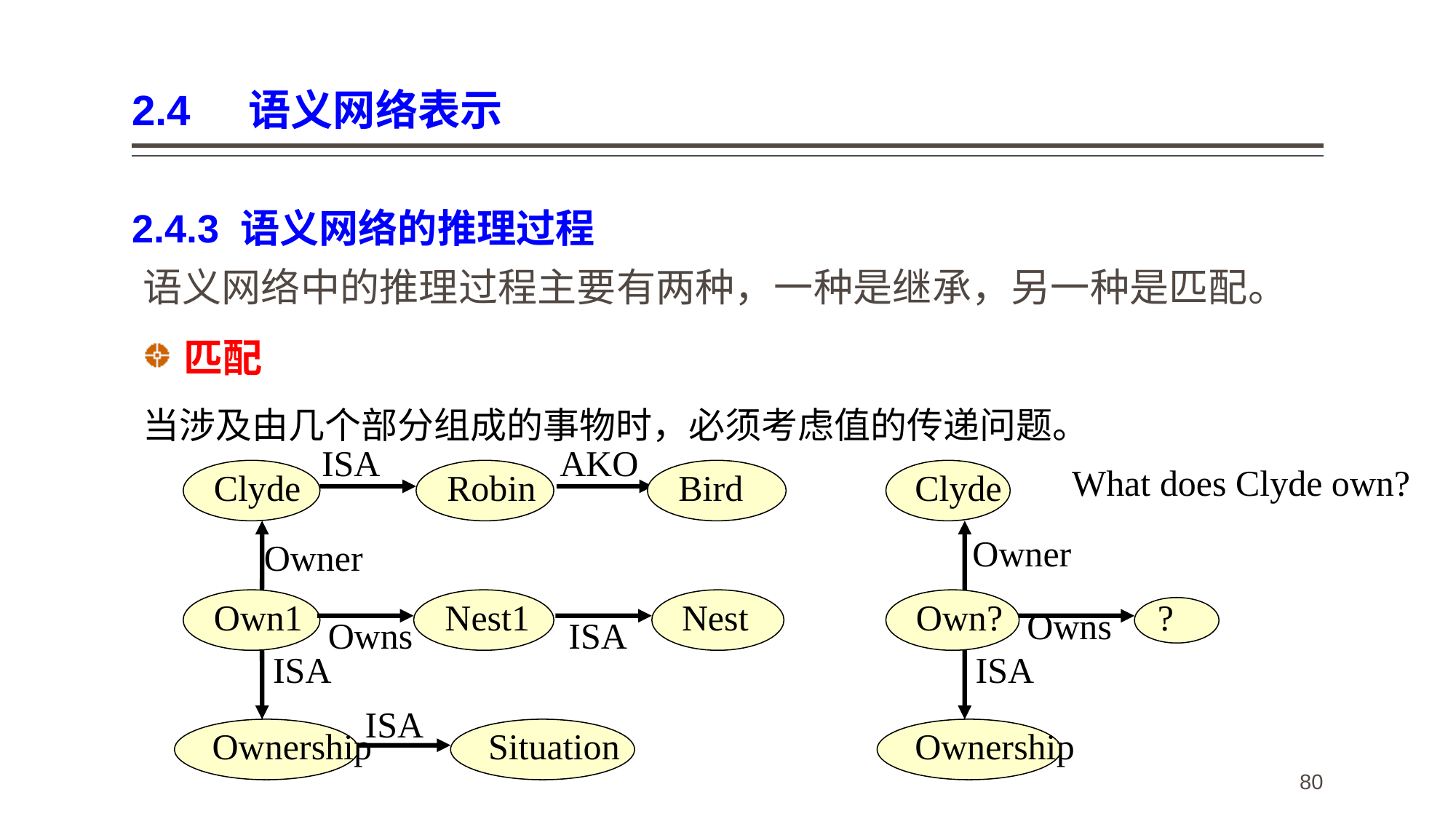

# 2.4    语义网络表示
2.4.3 语义网络的推理过程
语义网络中的推理过程主要有两种，一种是继承，另一种是匹配。
匹配
当涉及由几个部分组成的事物时，必须考虑值的传递问题。
ISA
AKO
Clyde
Robin
Bird

Owner
Own1
Nest1
Nest

Owns
ISA

ISA
ISA
Ownership
Situation

Clyde

Owner
Own?
?
Owns

ISA
Ownership
What does Clyde own?
80